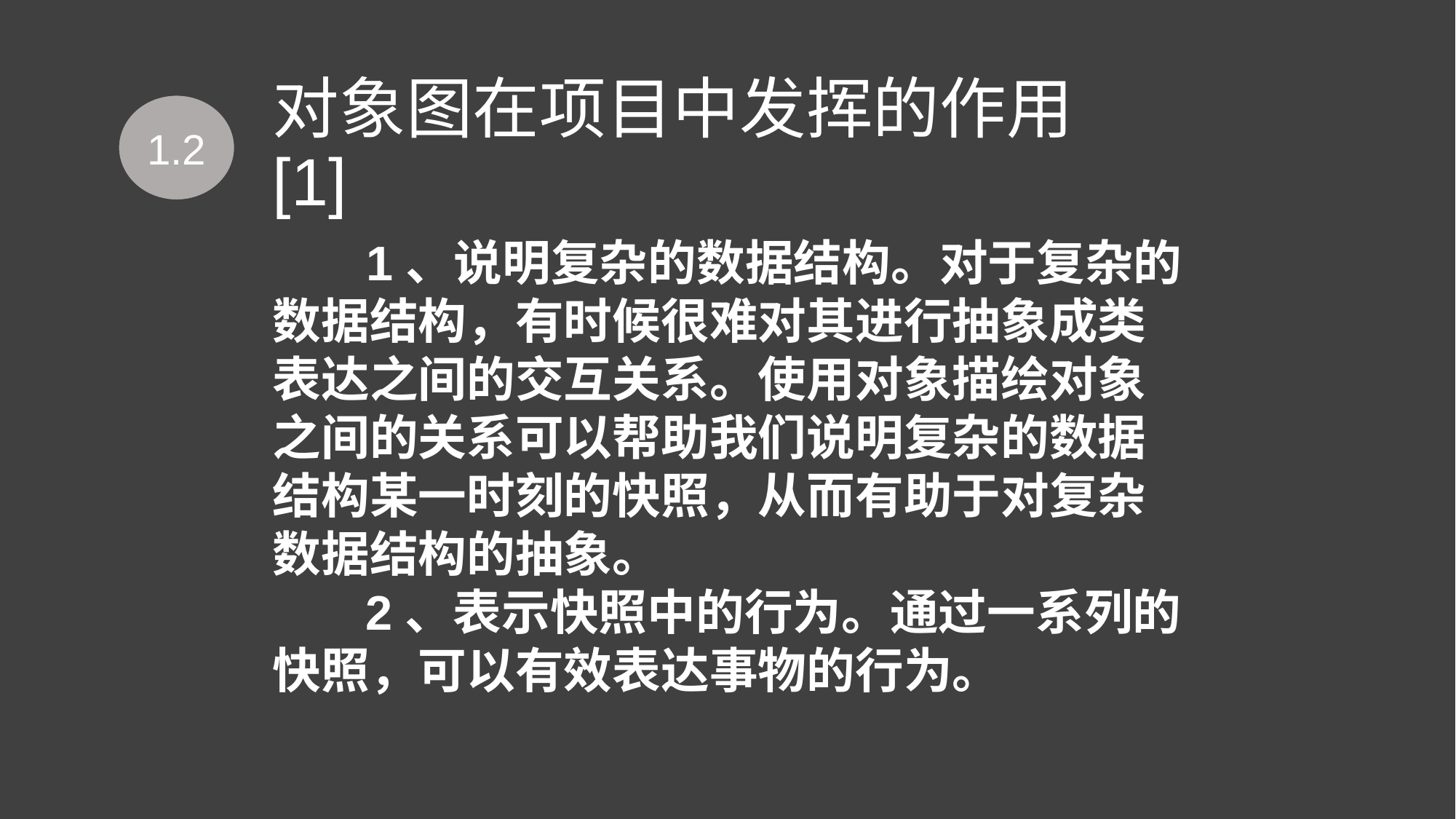

# 对象图在项目中发挥的作用[1]
1.2
       1、说明复杂的数据结构。对于复杂的数据结构，有时候很难对其进行抽象成类表达之间的交互关系。使用对象描绘对象之间的关系可以帮助我们说明复杂的数据结构某一时刻的快照，从而有助于对复杂数据结构的抽象。
　   2、表示快照中的行为。通过一系列的快照，可以有效表达事物的行为。